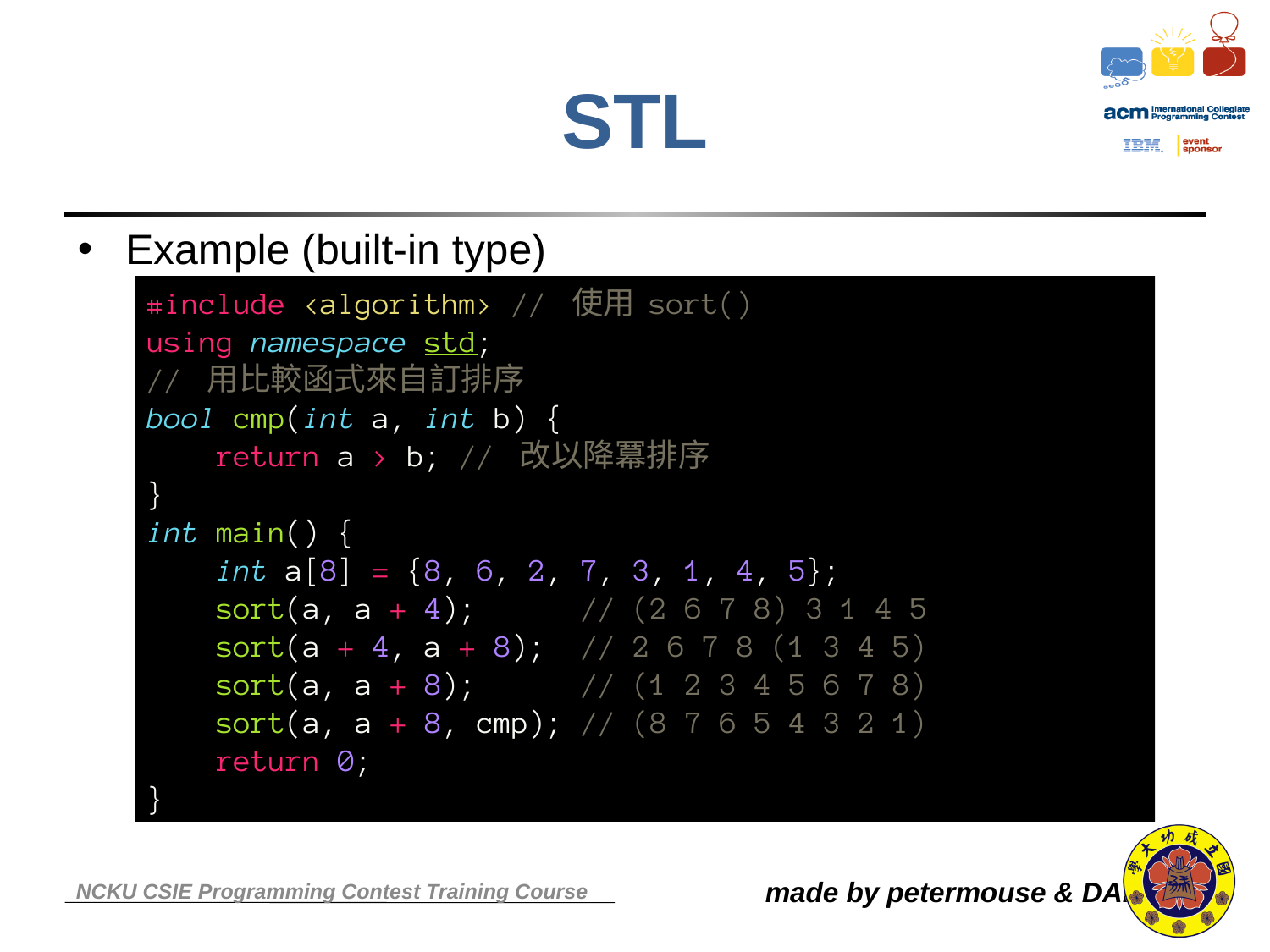

# STL
Example (built-in type)

#include <algorithm> // 使用 sort()
using namespace std;
// 用比較函式來自訂排序
bool cmp(int a, int b) {
    return a > b; // 改以降冪排序
}
int main() {
    int a[8] = {8, 6, 2, 7, 3, 1, 4, 5};
    sort(a, a + 4);      // (2 6 7 8) 3 1 4 5
    sort(a + 4, a + 8);  // 2 6 7 8 (1 3 4 5)
    sort(a, a + 8);      // (1 2 3 4 5 6 7 8)
    sort(a, a + 8, cmp); // (8 7 6 5 4 3 2 1)
    return 0;
}